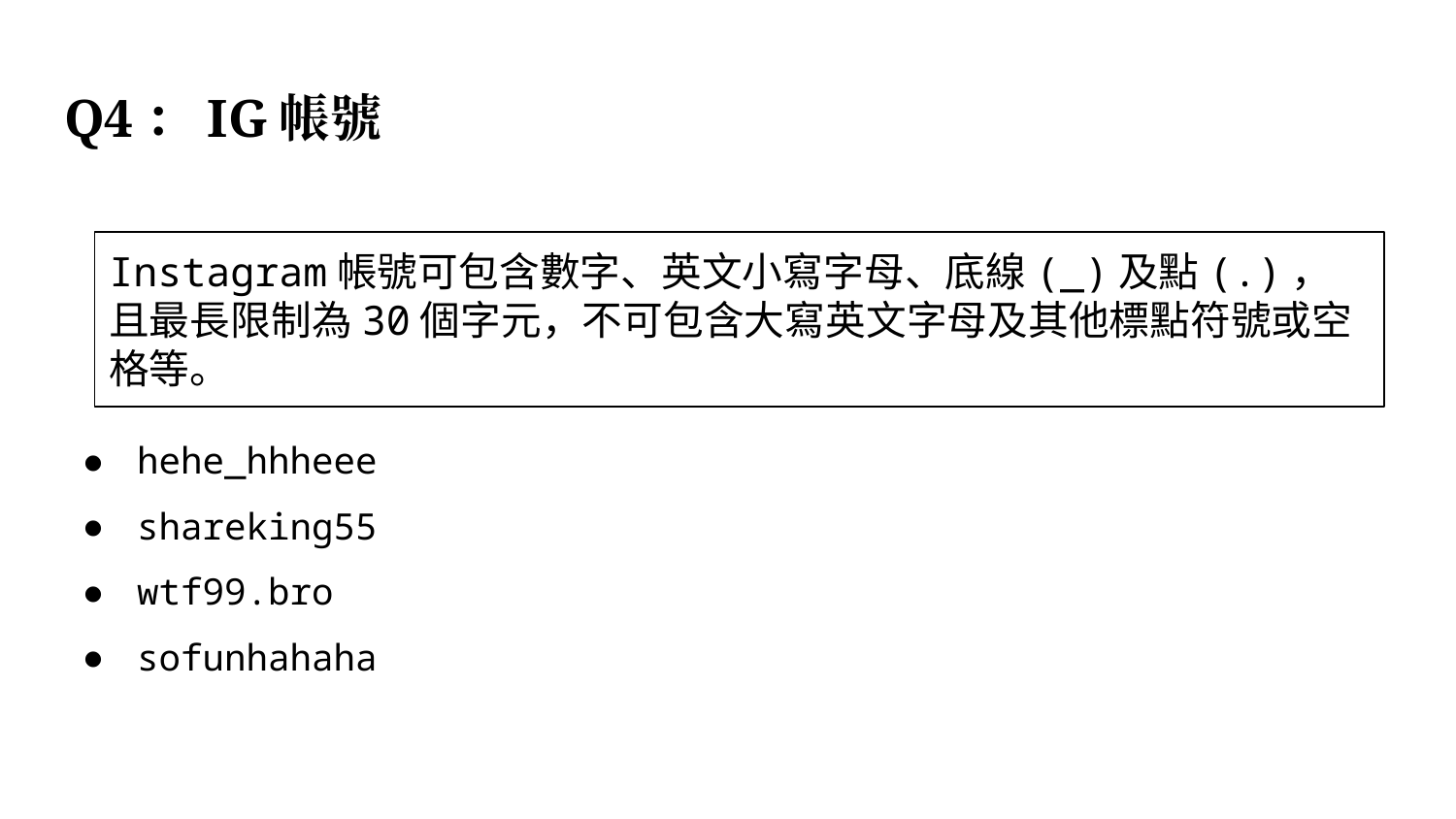

# Q4：IG帳號

Instagram帳號可包含數字、英文小寫字母、底線(_)及點(.)，且最長限制為30個字元，不可包含大寫英文字母及其他標點符號或空格等。
hehe_hhheee
shareking55
wtf99.bro
sofunhahaha